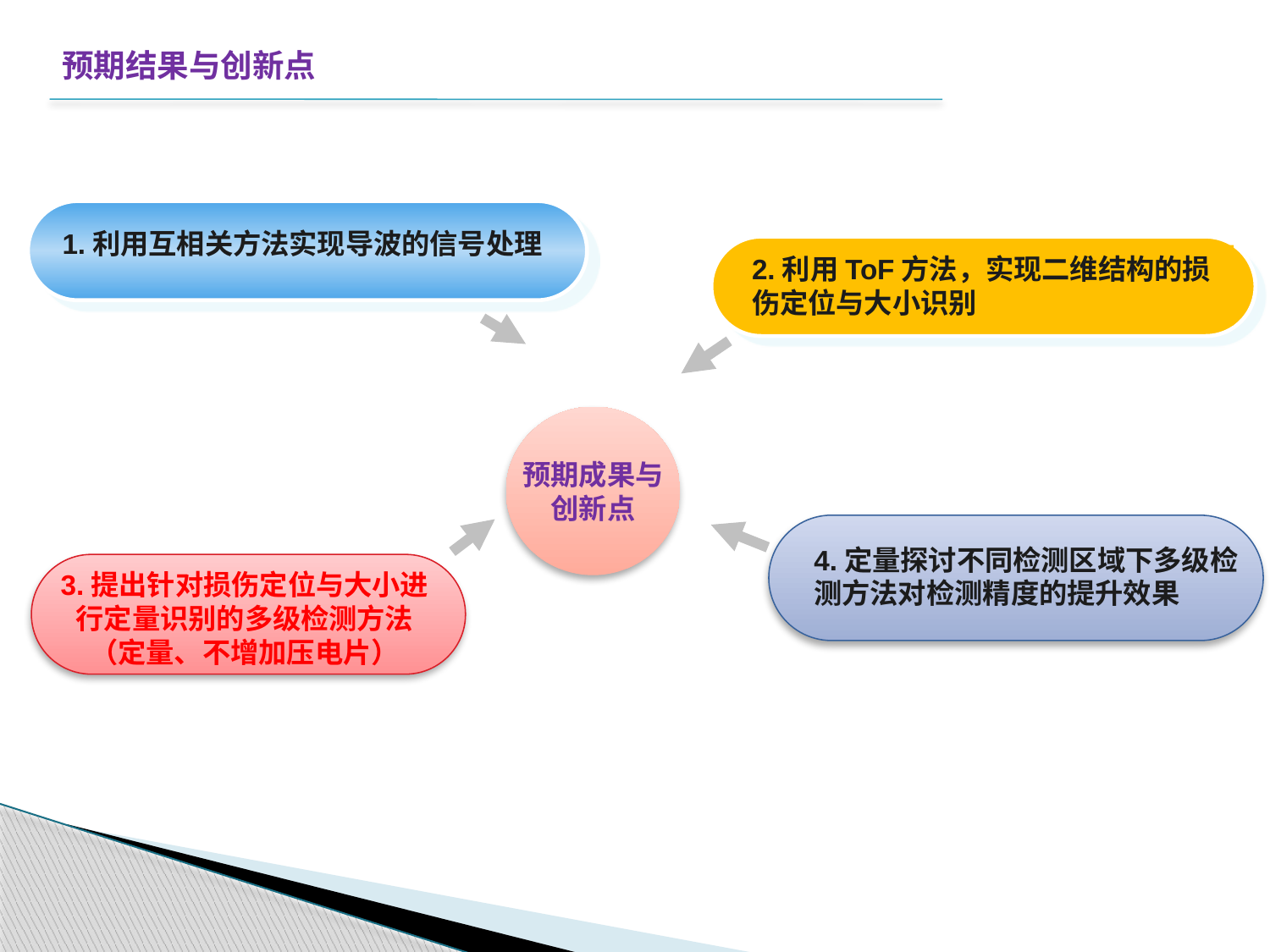

预期结果与创新点

1.利用互相关方法实现导波的信号处理

2.利用ToF方法，实现二维结构的损伤定位与大小识别

预期成果与
创新点

4.定量探讨不同检测区域下多级检测方法对检测精度的提升效果

3.提出针对损伤定位与大小进行定量识别的多级检测方法（定量、不增加压电片）